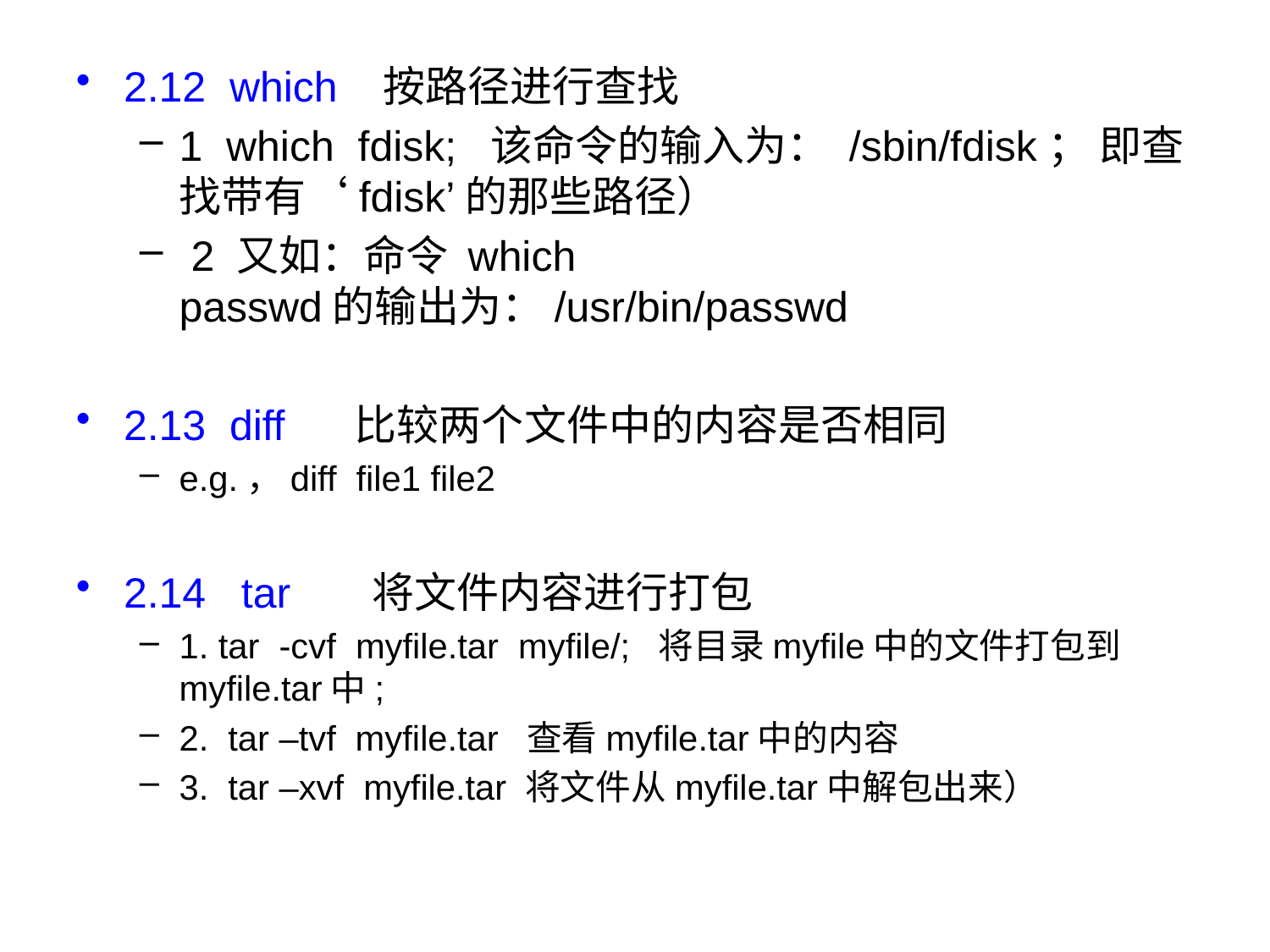

2.12  which   按路径进行查找
1  which  fdisk;  该命令的输入为： /sbin/fdisk； 即查找带有‘fdisk’的那些路径）
 2 又如：命令 which passwd的输出为：/usr/bin/passwd

2.13  diff     比较两个文件中的内容是否相同
e.g.，diff  file1 file2

2.14   tar      将文件内容进行打包
1. tar  -cvf  myfile.tar  myfile/;  将目录myfile中的文件打包到myfile.tar中;
2.  tar –tvf  myfile.tar  查看myfile.tar中的内容
3.  tar –xvf  myfile.tar 将文件从myfile.tar中解包出来）